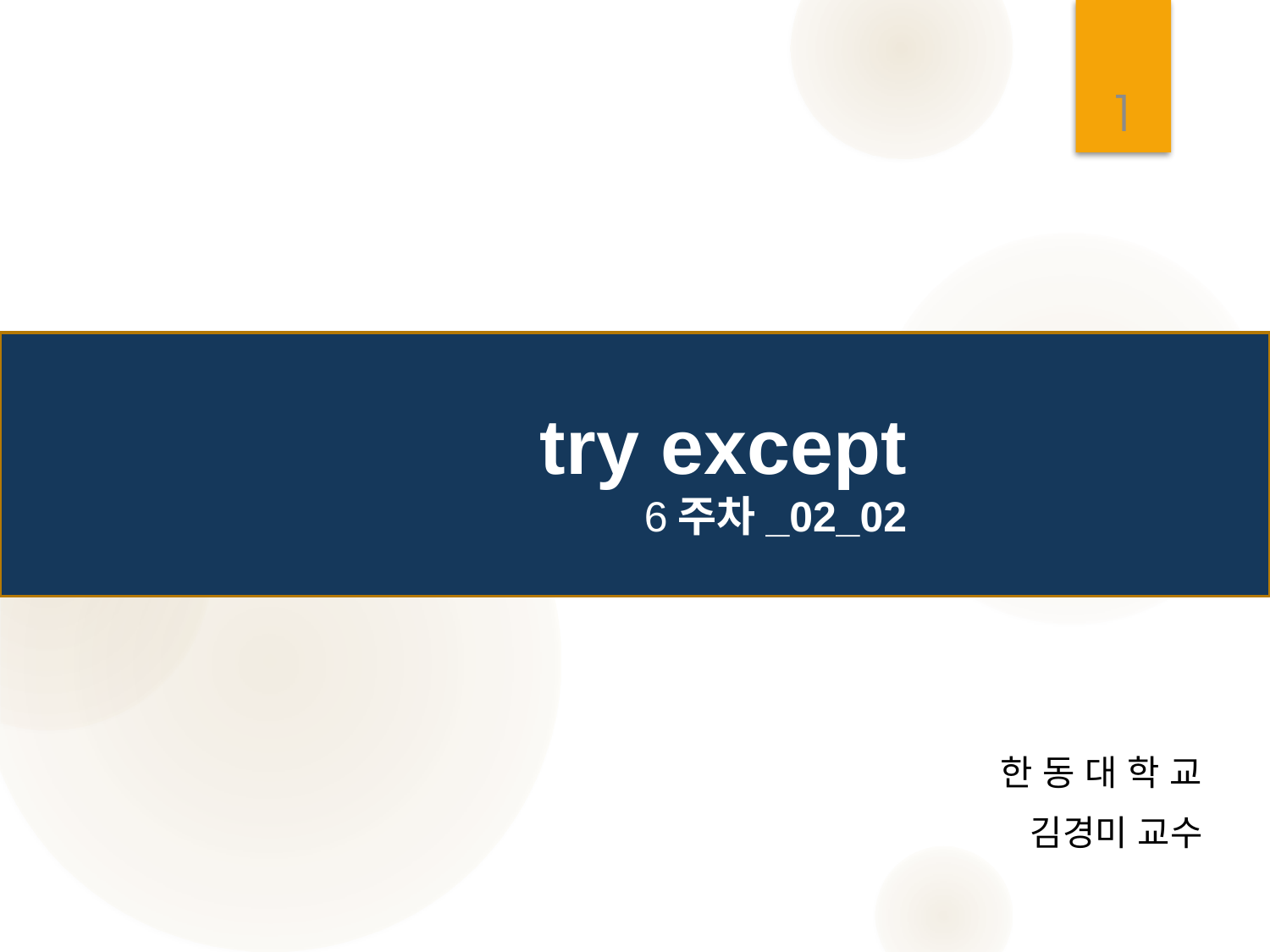

1

# try except 6주차_02_02
한 동 대 학 교
 김경미 교수